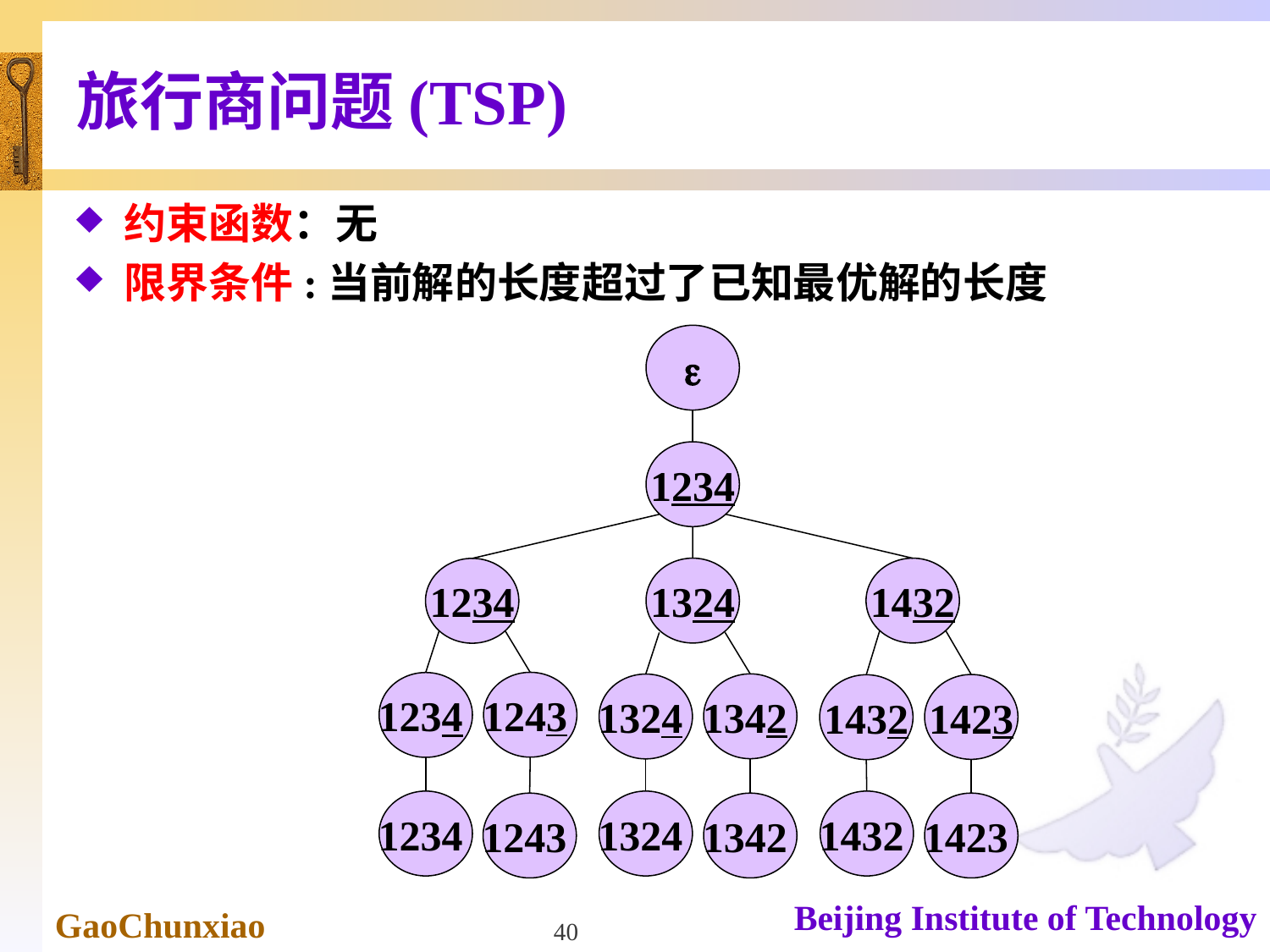

# 旅行商问题(TSP)
约束函数：无
限界条件:当前解的长度超过了已知最优解的长度

ε
1234
1324
1432
1234
1243
1234
1342
1324
1423
1432
1234
1324
1432
1243
1342
1423
40